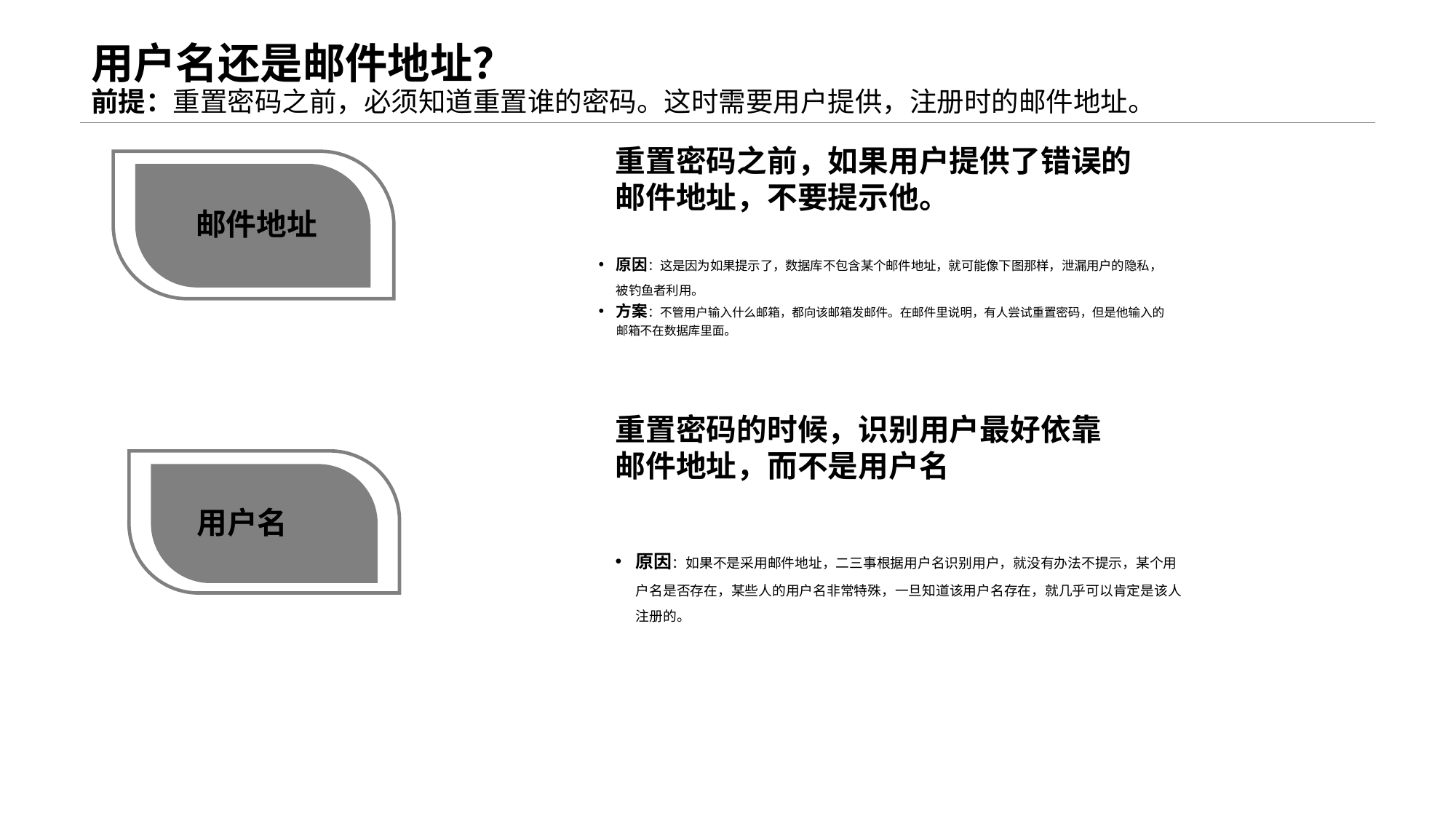

# 用户名还是邮件地址？ 前提：重置密码之前，必须知道重置谁的密码。这时需要用户提供，注册时的邮件地址。
重置密码之前，如果用户提供了错误的
邮件地址，不要提示他。

原因：这是因为如果提示了，数据库不包含某个邮件地址，就可能像下图那样，泄漏用户的隐私，被钓鱼者利用。
方案：不管用户输入什么邮箱，都向该邮箱发邮件。在邮件里说明，有人尝试重置密码，但是他输入的邮箱不在数据库里面。

重置密码的时候，识别用户最好依靠
邮件地址，而不是用户名

原因：如果不是采用邮件地址，二三事根据用户名识别用户，就没有办法不提示，某个用户名是否存在，某些人的用户名非常特殊，一旦知道该用户名存在，就几乎可以肯定是该人注册的。

邮件地址
用户名